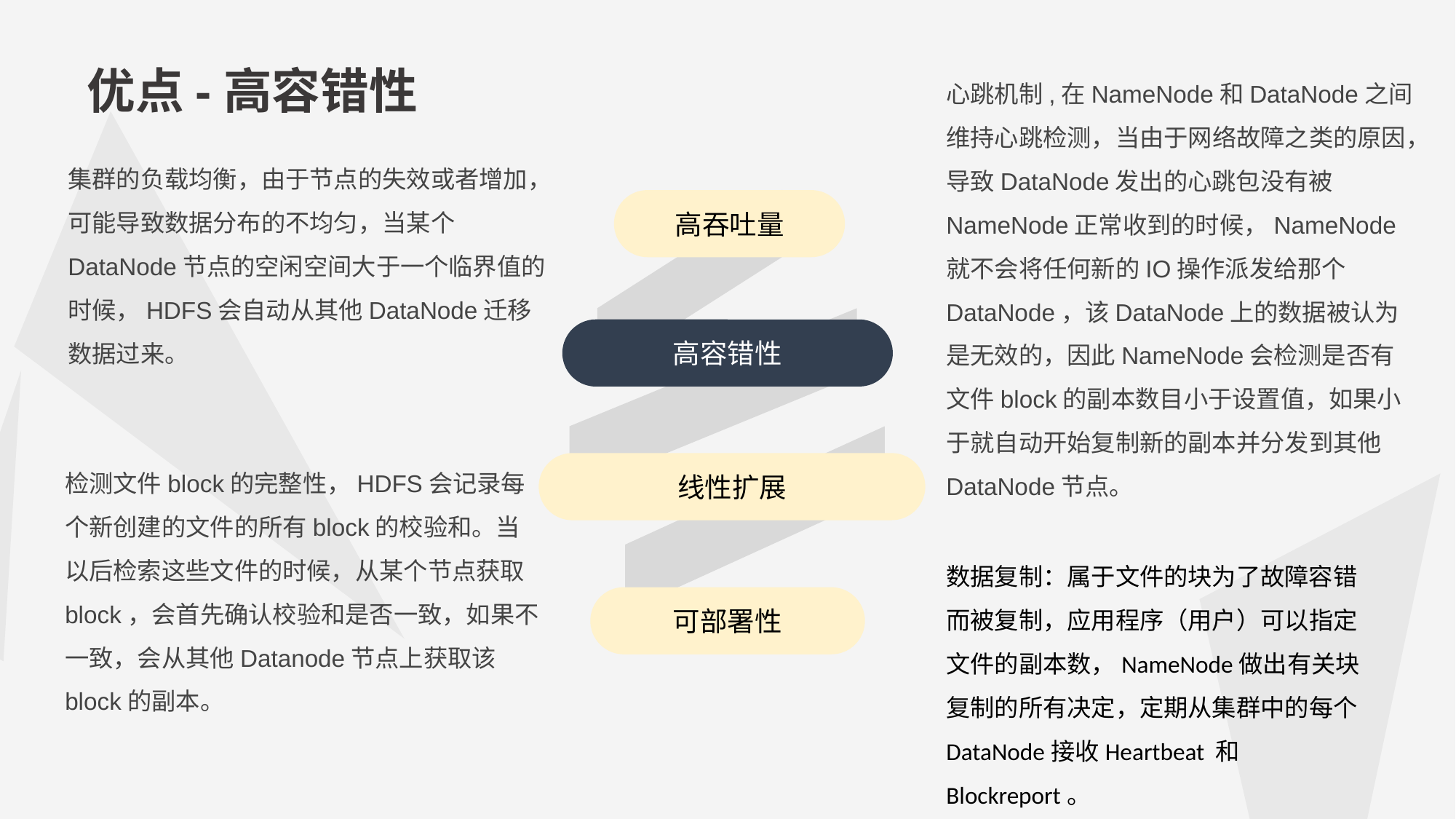

优点-高容错性
心跳机制,在NameNode和DataNode之间维持心跳检测，当由于网络故障之类的原因，导致DataNode发出的心跳包没有被NameNode正常收到的时候，NameNode就不会将任何新的IO操作派发给那个DataNode，该DataNode上的数据被认为是无效的，因此NameNode会检测是否有文件block的副本数目小于设置值，如果小于就自动开始复制新的副本并分发到其他DataNode节点。

集群的负载均衡，由于节点的失效或者增加，可能导致数据分布的不均匀，当某个DataNode节点的空闲空间大于一个临界值的时候，HDFS会自动从其他DataNode迁移数据过来。

高吞吐量

高容错性

线性扩展
可部署性

检测文件block的完整性，HDFS会记录每个新创建的文件的所有block的校验和。当以后检索这些文件的时候，从某个节点获取block，会首先确认校验和是否一致，如果不一致，会从其他Datanode节点上获取该block的副本。

数据复制：属于文件的块为了故障容错而被复制，应用程序（用户）可以指定文件的副本数，NameNode做出有关块复制的所有决定，定期从集群中的每个DataNode接收Heartbeat 和Blockreport。